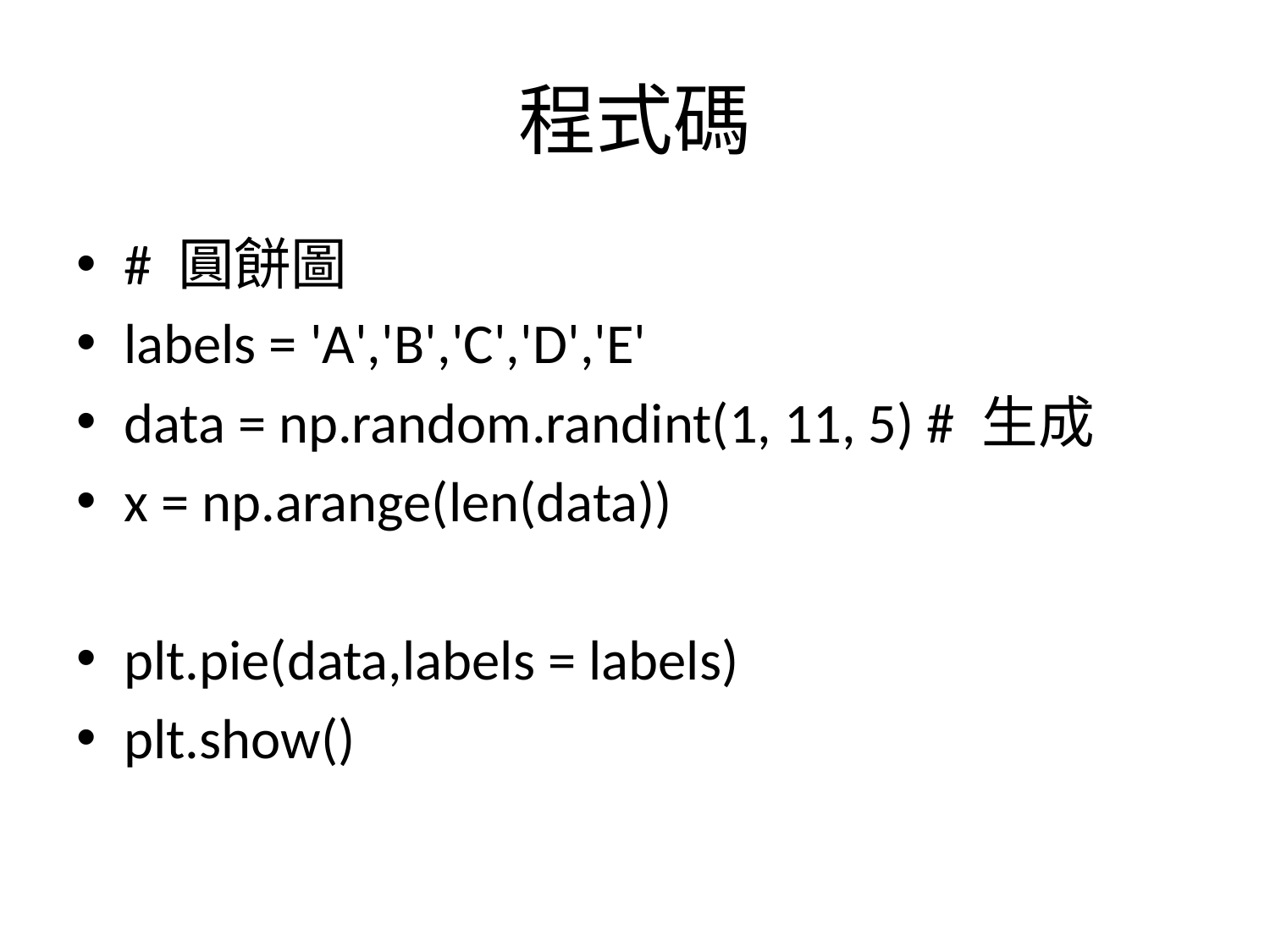

# 程式碼
# 圓餅圖
labels = 'A','B','C','D','E'
data = np.random.randint(1, 11, 5) # 生成
x = np.arange(len(data))

plt.pie(data,labels = labels)
plt.show()